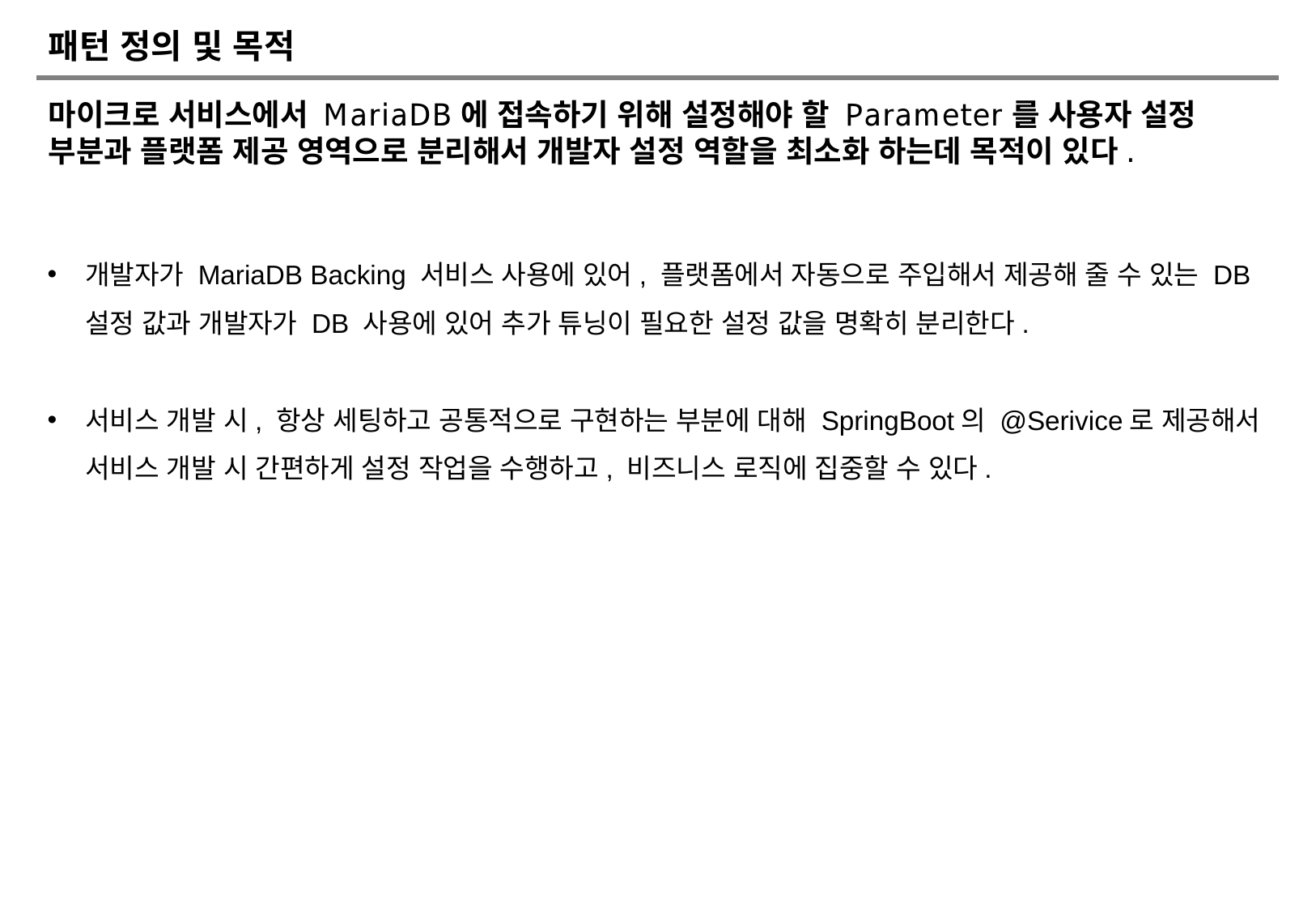

# 패턴 정의 및 목적
마이크로 서비스에서 MariaDB에 접속하기 위해 설정해야 할 Parameter를 사용자 설정 부분과 플랫폼 제공 영역으로 분리해서 개발자 설정 역할을 최소화 하는데 목적이 있다.
개발자가 MariaDB Backing 서비스 사용에 있어, 플랫폼에서 자동으로 주입해서 제공해 줄 수 있는 DB 설정 값과 개발자가 DB 사용에 있어 추가 튜닝이 필요한 설정 값을 명확히 분리한다.

서비스 개발 시, 항상 세팅하고 공통적으로 구현하는 부분에 대해 SpringBoot의 @Serivice로 제공해서 서비스 개발 시 간편하게 설정 작업을 수행하고, 비즈니스 로직에 집중할 수 있다.